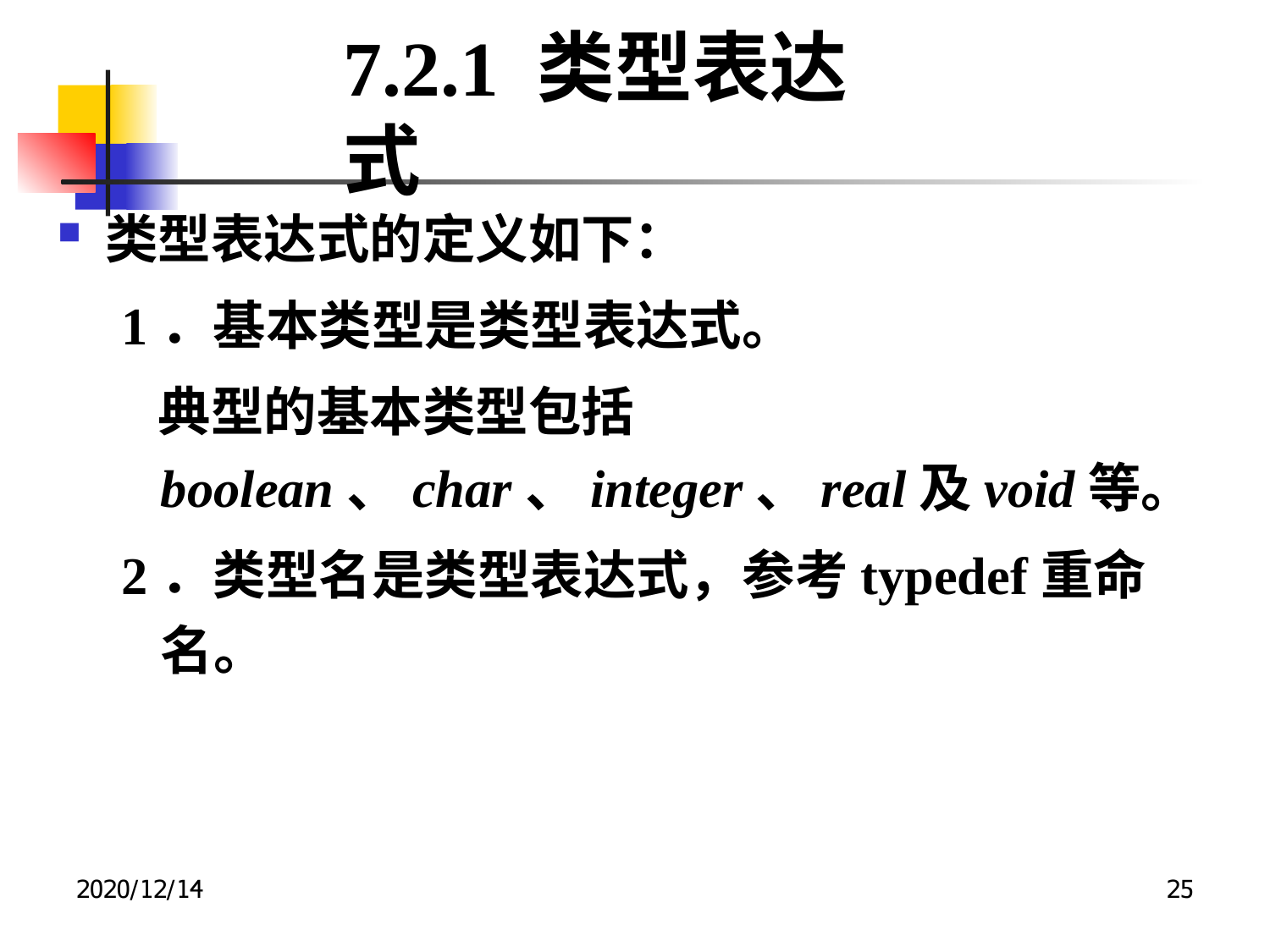

7.2.1 类型表达式
类型表达式的定义如下：
1．基本类型是类型表达式。
  典型的基本类型包括boolean、char、integer、real及void等。
2．类型名是类型表达式，参考typedef重命名。
2020/12/14
25